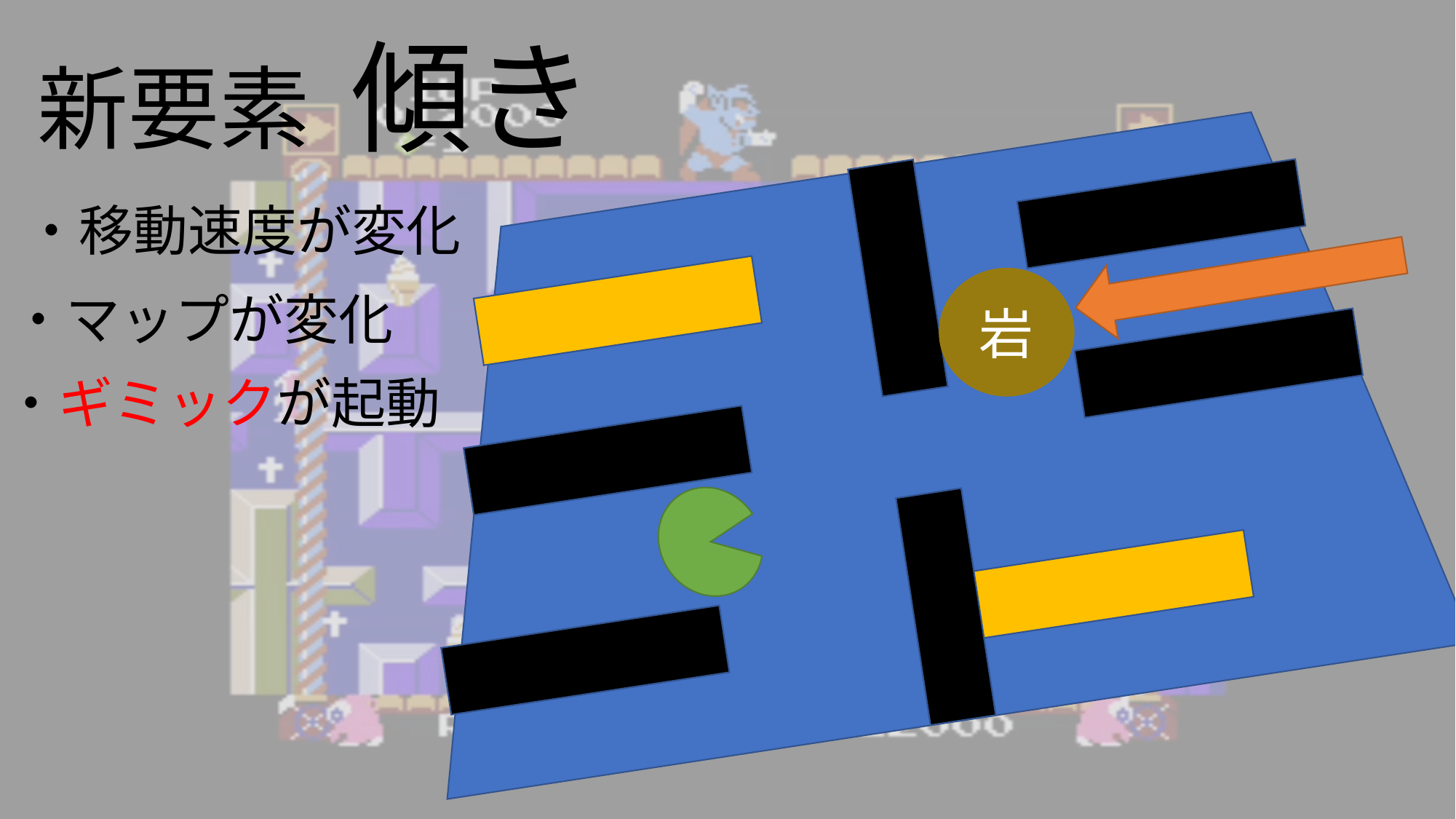

# 新要素  傾き

・移動速度が変化

岩

・マップが変化

・ギミックが起動